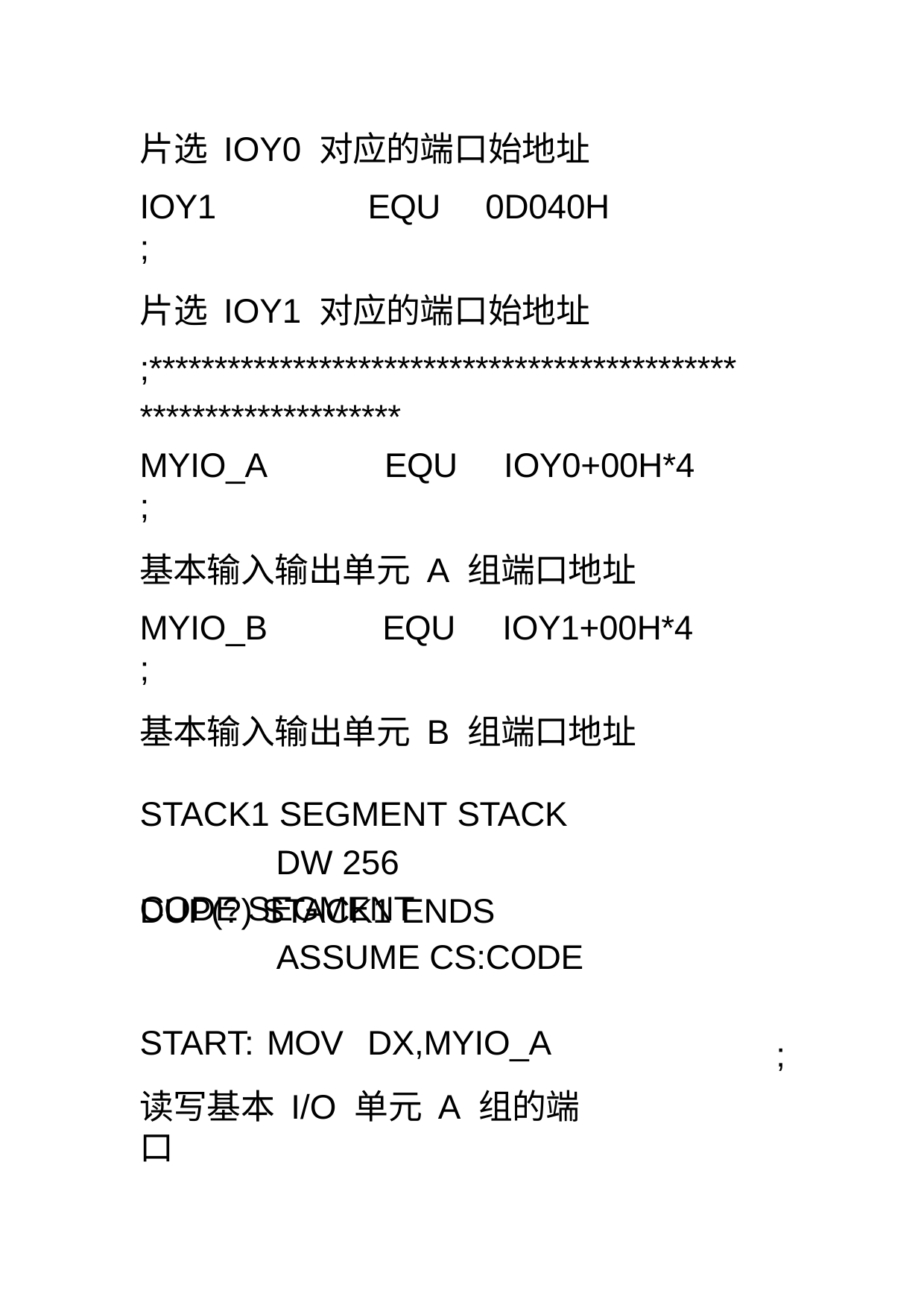

片选 IOY0 对应的端口始地址
IOY1	EQU	0D040H	;
片选 IOY1 对应的端口始地址
;*********************************************
********************
MYIO_A	EQU	IOY0+00H*4	;
基本输入输出单元 A 组端口地址
MYIO_B	EQU	IOY1+00H*4	;
基本输入输出单元 B 组端口地址

STACK1 SEGMENT STACK
DW 256 DUP(?) STACK1 ENDS
CODE SEGMENT
ASSUME CS:CODE

START: MOV	DX,MYIO_A
读写基本 I/O 单元 A 组的端口
;